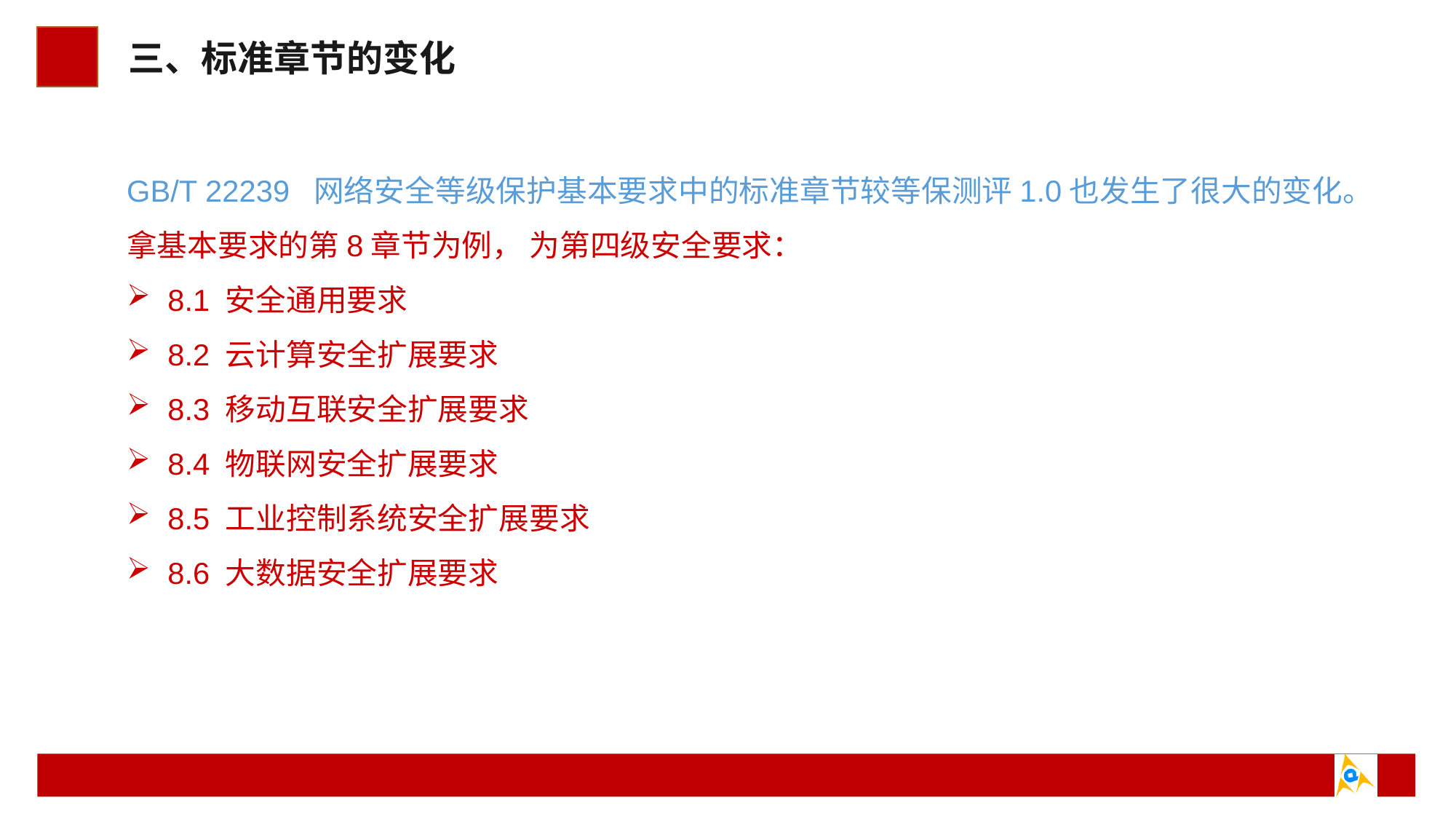

# 三、标准章节的变化
GB/T 22239  网络安全等级保护基本要求中的标准章节较等保测评1.0也发生了很大的变化。
拿基本要求的第8章节为例， 为第四级安全要求：
8.1 安全通用要求
8.2 云计算安全扩展要求
8.3 移动互联安全扩展要求
8.4 物联网安全扩展要求
8.5 工业控制系统安全扩展要求
8.6 大数据安全扩展要求